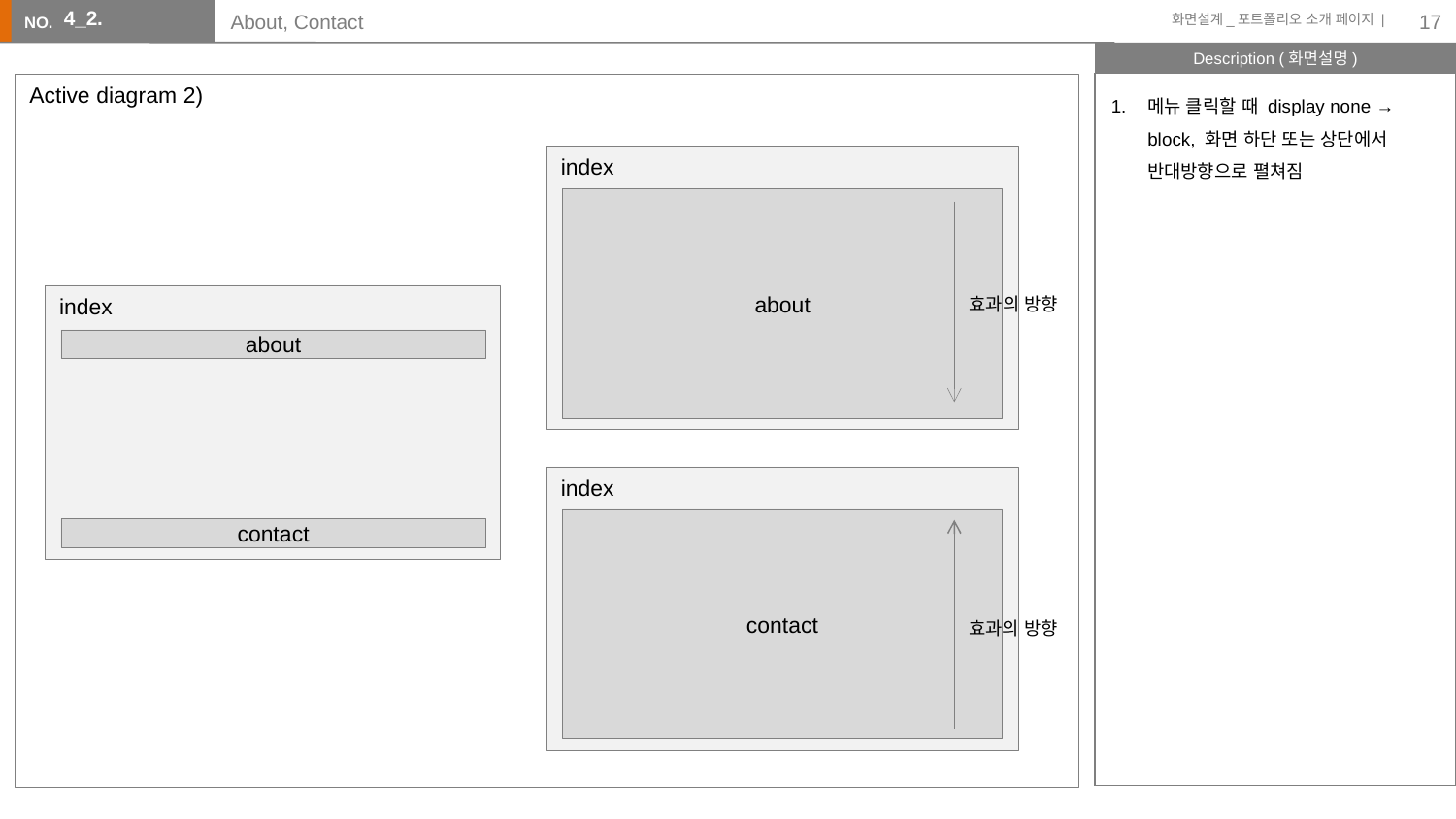

17
4_2.
# About, Contact

Active diagram 2)
메뉴 클릭할 때 display none → block, 화면 하단 또는 상단에서 반대방향으로 펼쳐짐
index
about
index
효과의 방향
about
index
contact
contact
효과의 방향